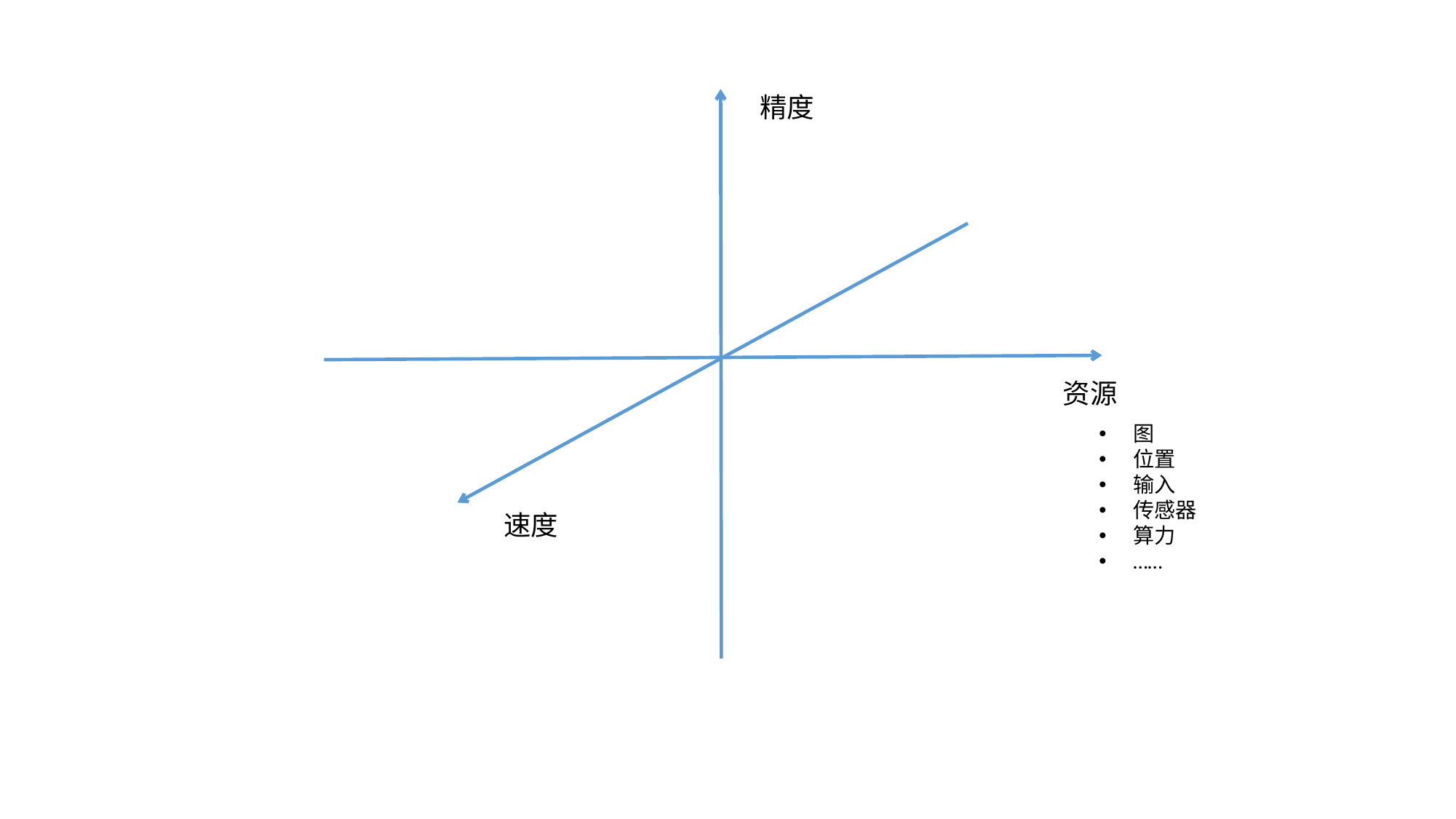

精度
资源
图
位置
输入
传感器
算力
……
速度